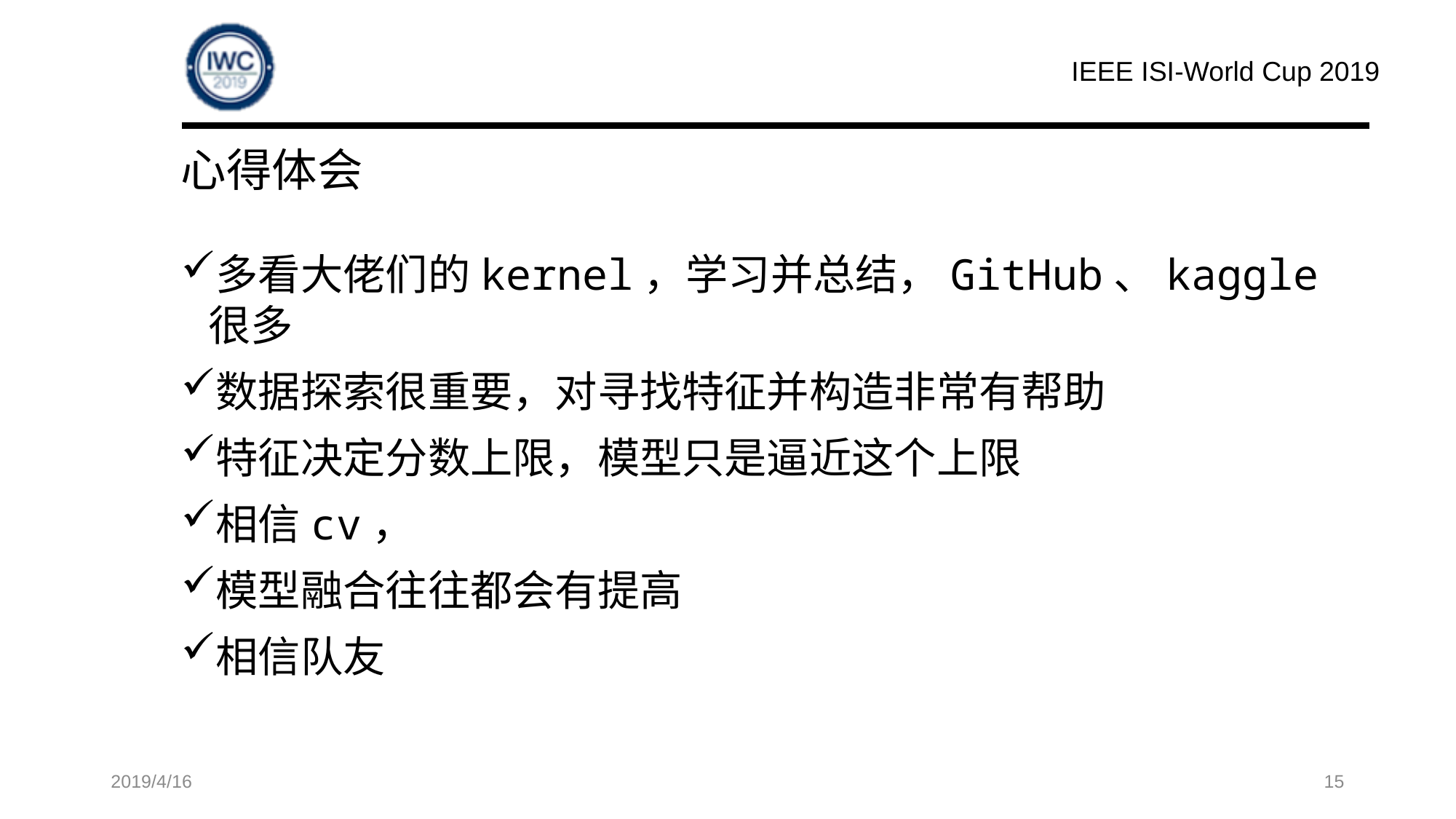

# 心得体会
多看大佬们的kernel，学习并总结，GitHub、kaggle很多
数据探索很重要，对寻找特征并构造非常有帮助
特征决定分数上限，模型只是逼近这个上限
相信cv，
模型融合往往都会有提高
相信队友

2019/4/16
15